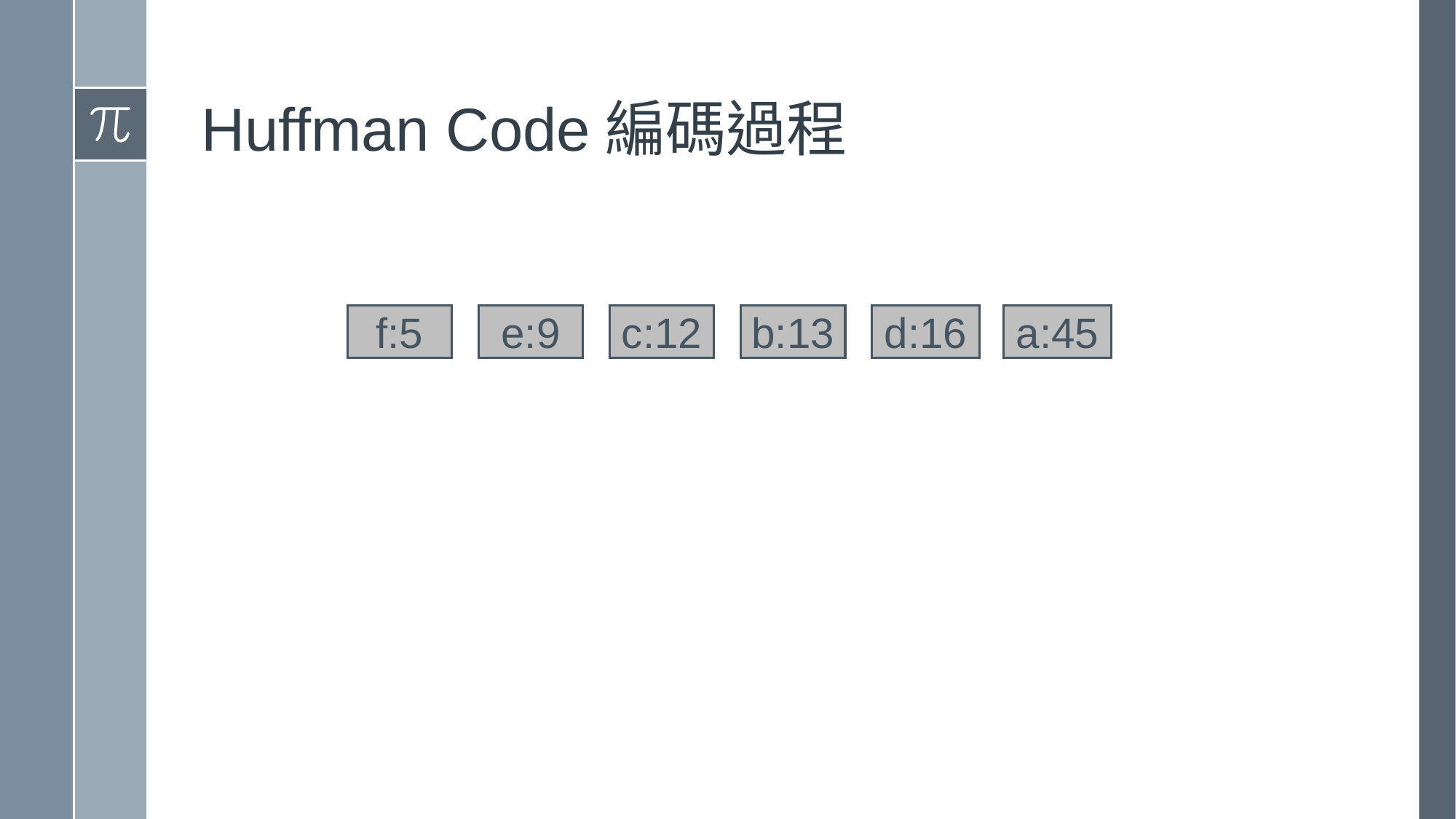

# Huffman Code編碼過程
f:5
e:9
c:12
b:13
d:16
a:45